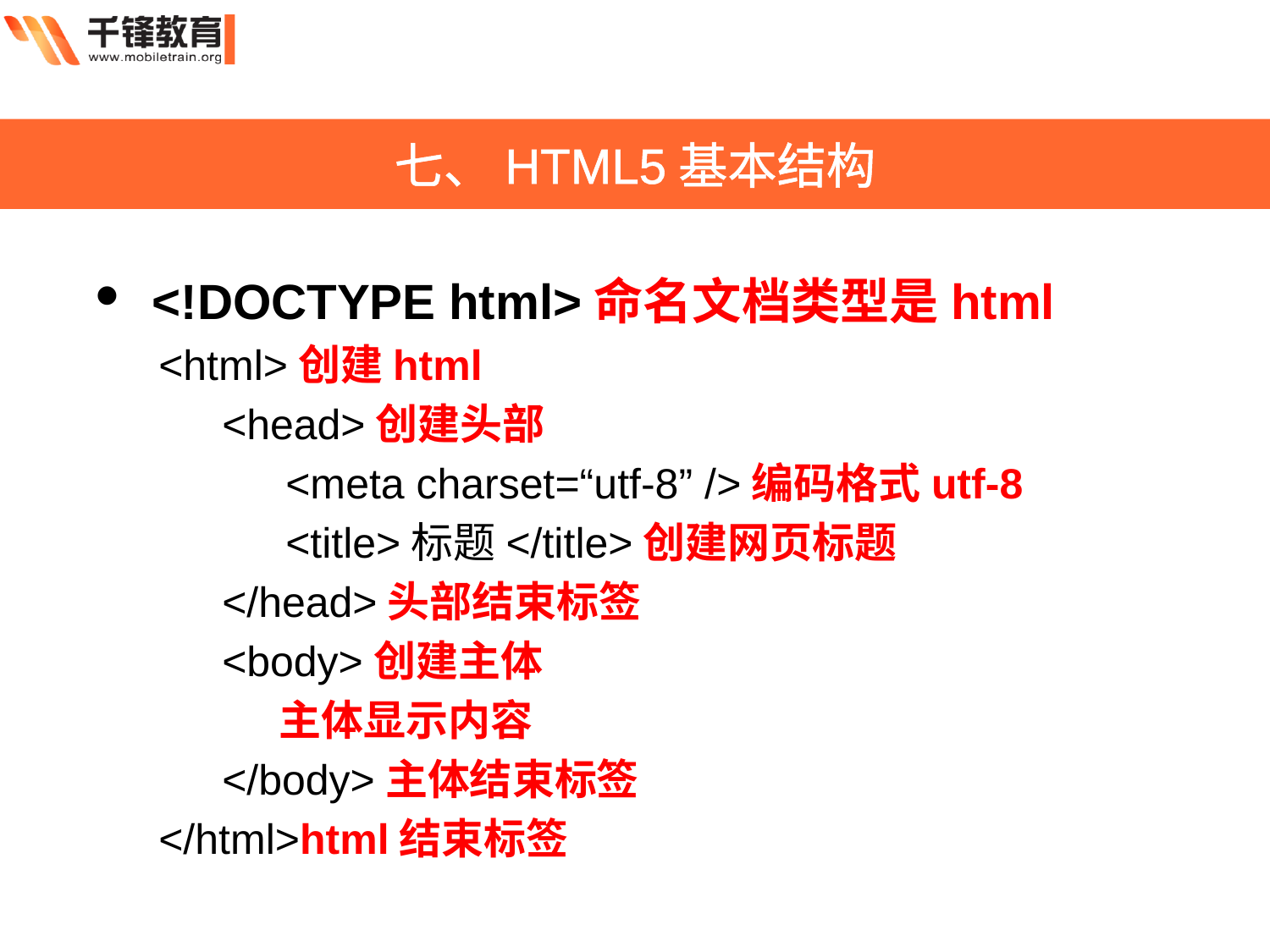

七、HTML5基本结构
<!DOCTYPE html>命名文档类型是html
<html>创建html
<head>创建头部
<meta charset=“utf-8” />编码格式utf-8
<title>标题</title>创建网页标题
</head>头部结束标签
<body>创建主体
	主体显示内容
</body>主体结束标签
</html>html结束标签